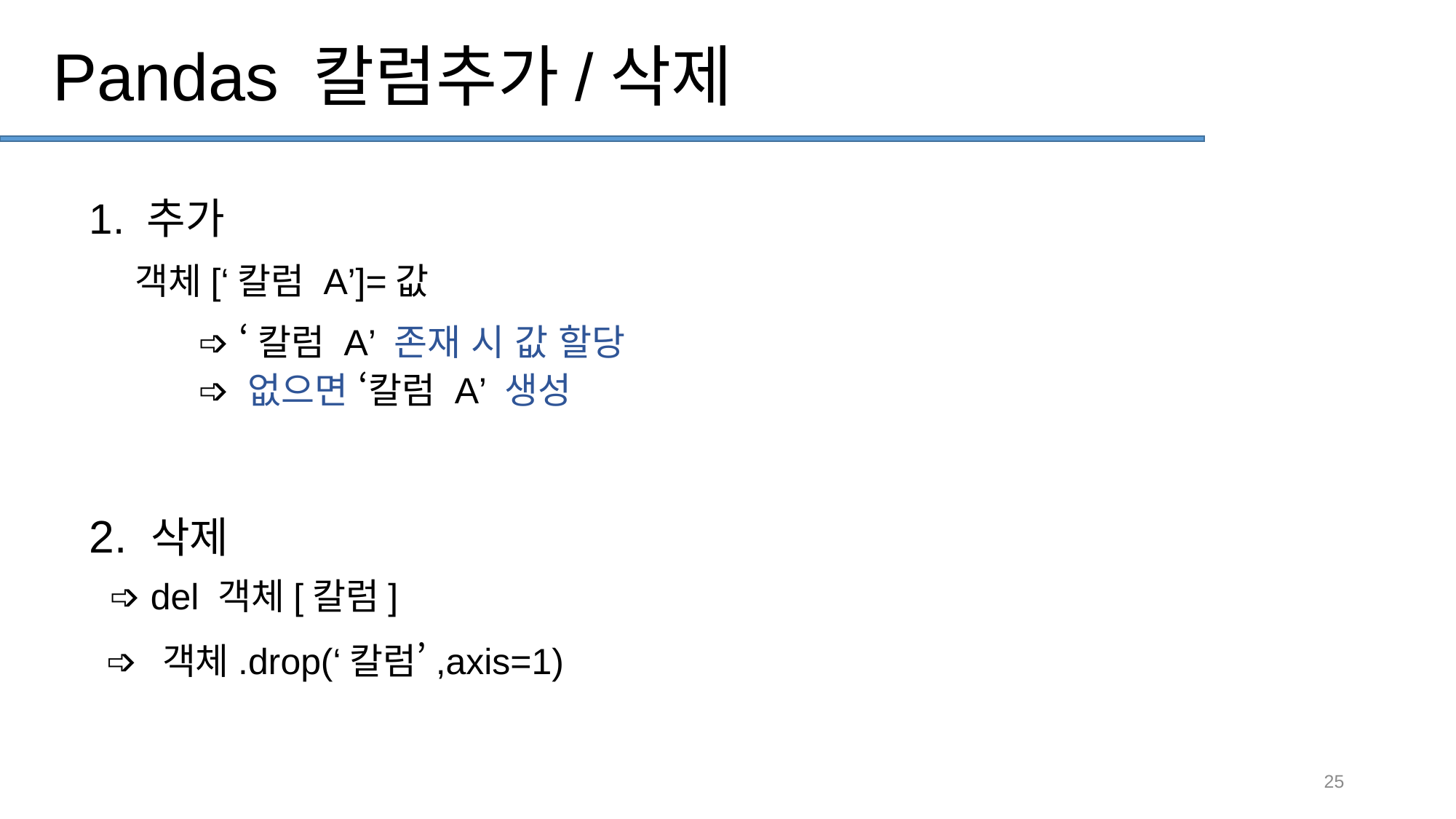

# Pandas 칼럼추가/삭제

1. 추가
   객체[‘칼럼 A’]=값
 	➩ ‘칼럼 A’ 존재 시 값 할당
➩ 없으면 ‘칼럼 A’ 생성

2. 삭제
  ➩ del 객체[칼럼]
  ➩ 객체.drop(‘칼럼’,axis=1)

25